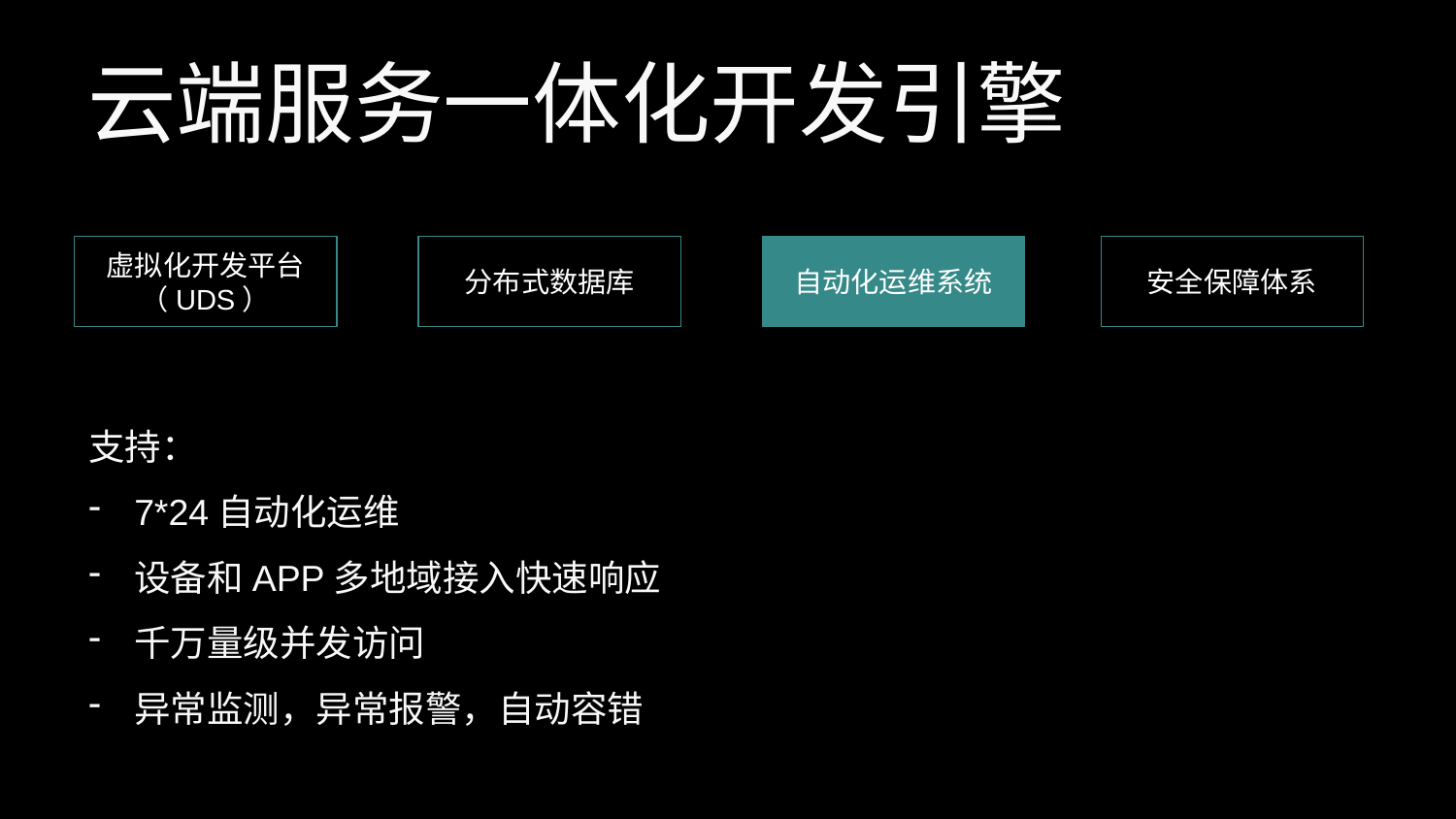

# 云端服务一体化开发引擎
虚拟化开发平台
（UDS）
分布式数据库
自动化运维系统
安全保障体系
支持：
7*24自动化运维
设备和APP多地域接入快速响应
千万量级并发访问
异常监测，异常报警，自动容错